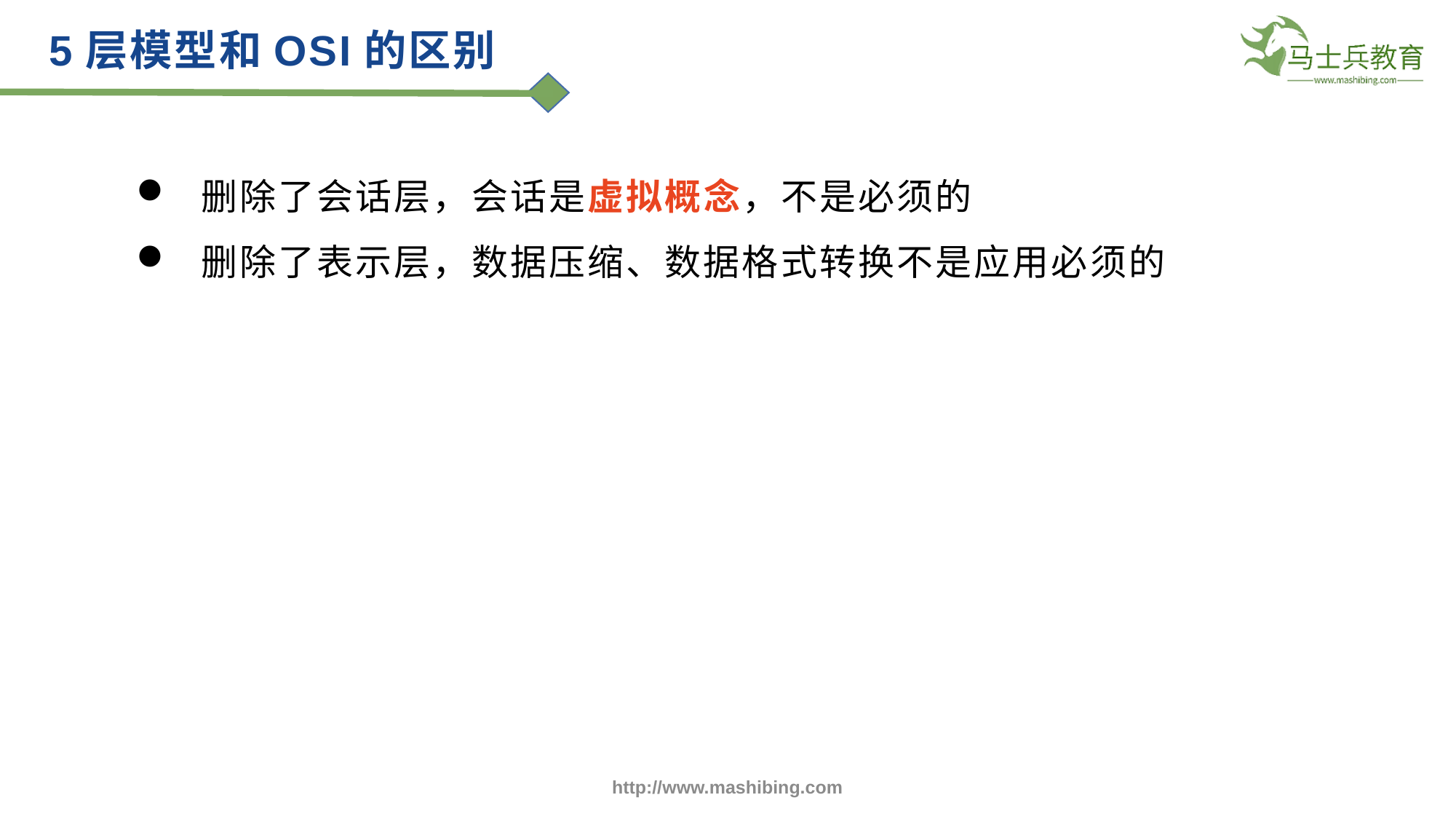

5层模型和OSI的区别
删除了会话层，会话是虚拟概念，不是必须的
删除了表示层，数据压缩、数据格式转换不是应用必须的